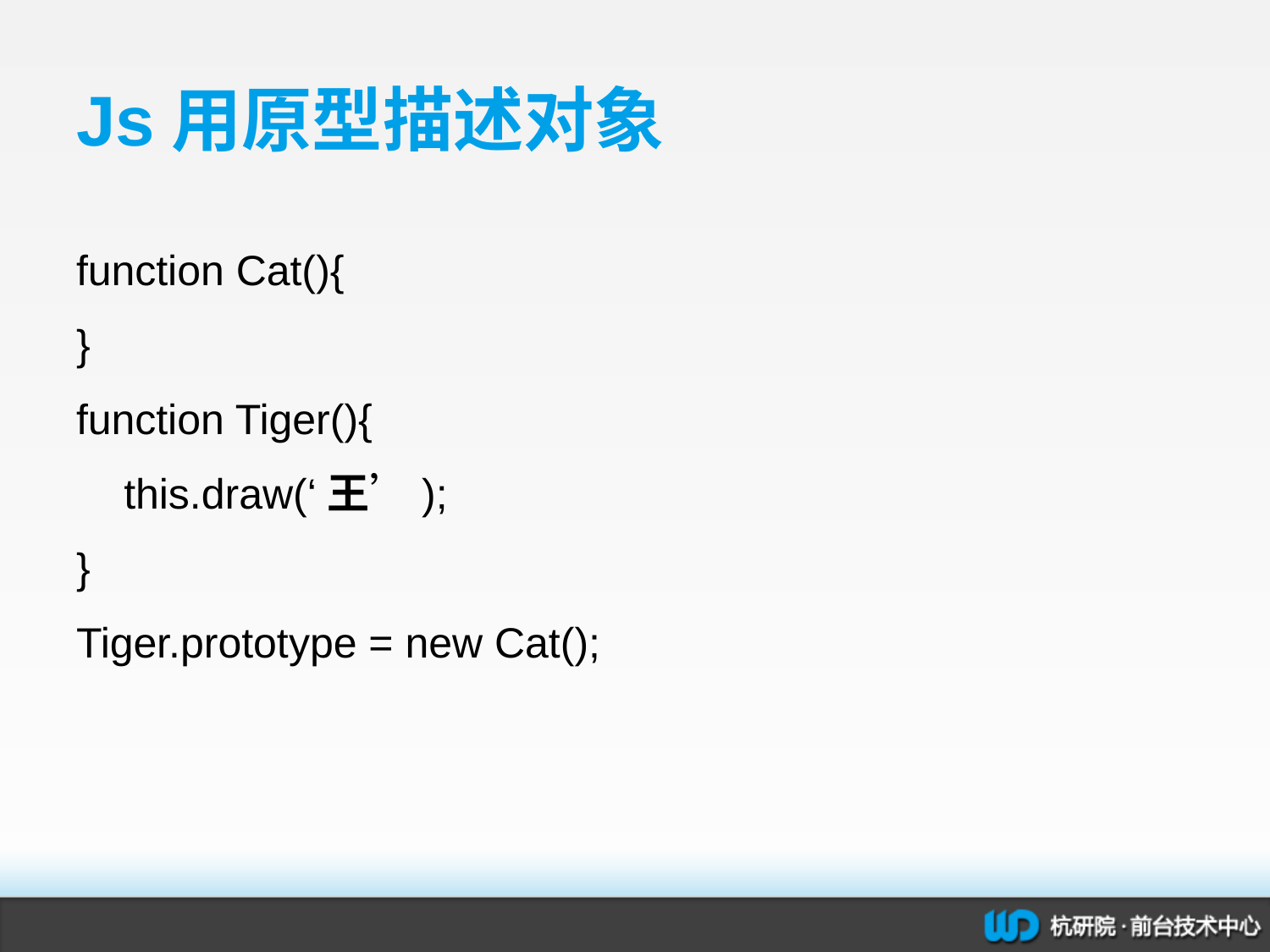

# Js用原型描述对象
function Cat(){
}
function Tiger(){
	this.draw(‘王’);
}
Tiger.prototype = new Cat();